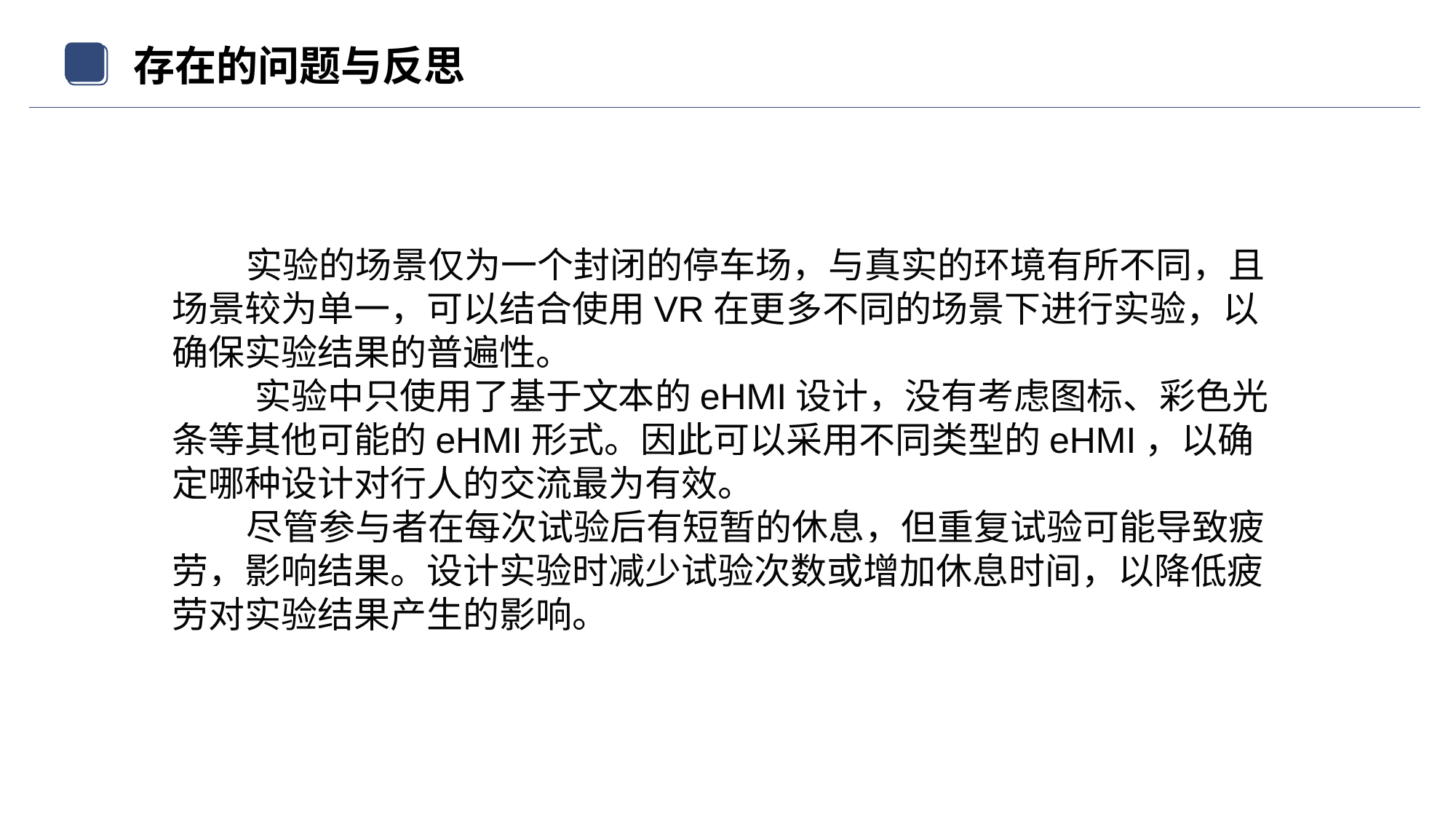

存在的问题与反思
        实验的场景仅为一个封闭的停车场，与真实的环境有所不同，且场景较为单一，可以结合使用VR在更多不同的场景下进行实验，以确保实验结果的普遍性。
         实验中只使用了基于文本的eHMI设计，没有考虑图标、彩色光条等其他可能的eHMI形式。因此可以采用不同类型的eHMI，以确定哪种设计对行人的交流最为有效。
        尽管参与者在每次试验后有短暂的休息，但重复试验可能导致疲劳，影响结果。设计实验时减少试验次数或增加休息时间，以降低疲劳对实验结果产生的影响。